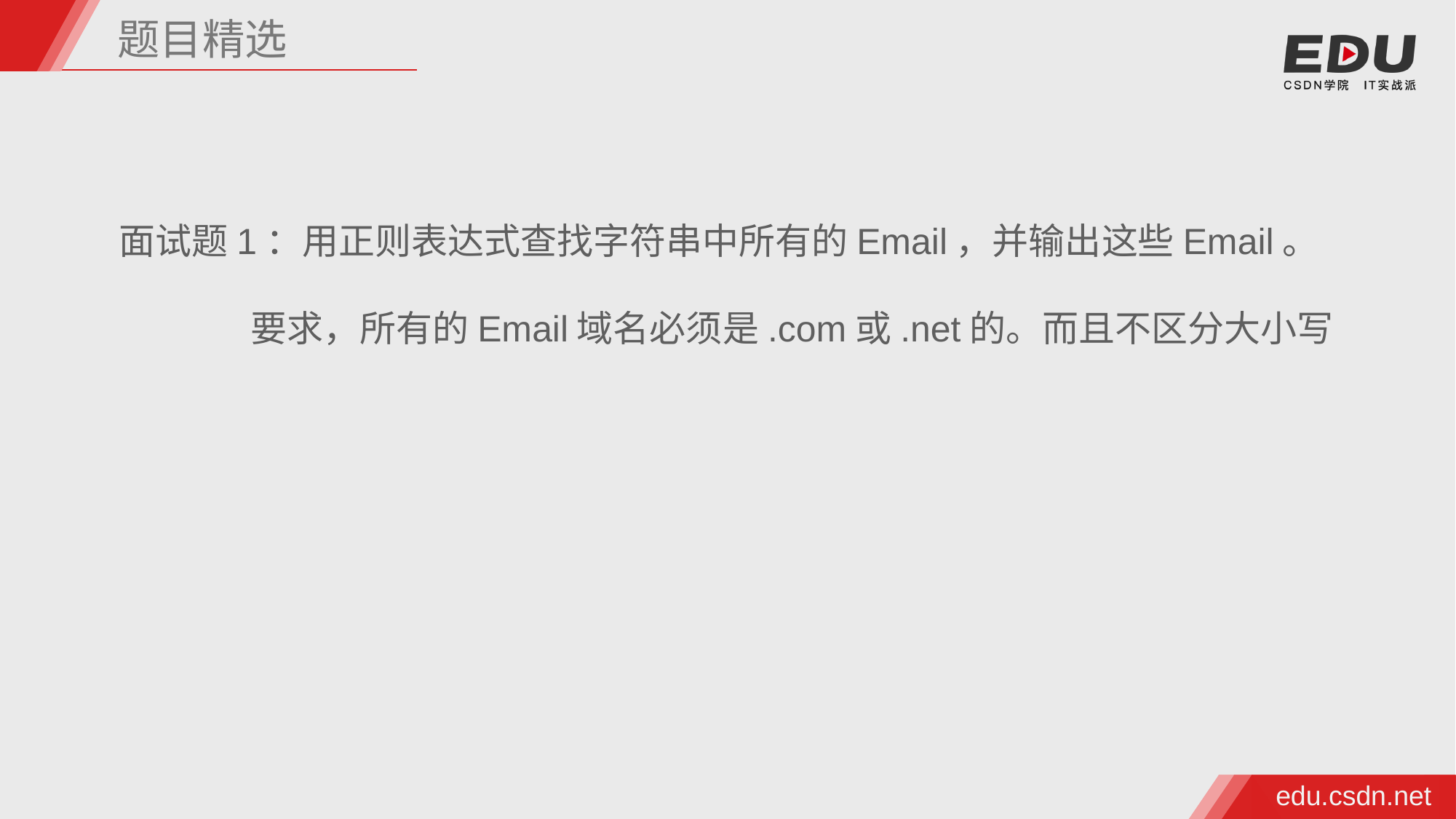

题目精选
面试题1：用正则表达式查找字符串中所有的Email，并输出这些Email。
               要求，所有的Email域名必须是.com或.net的。而且不区分大小写
edu.csdn.net